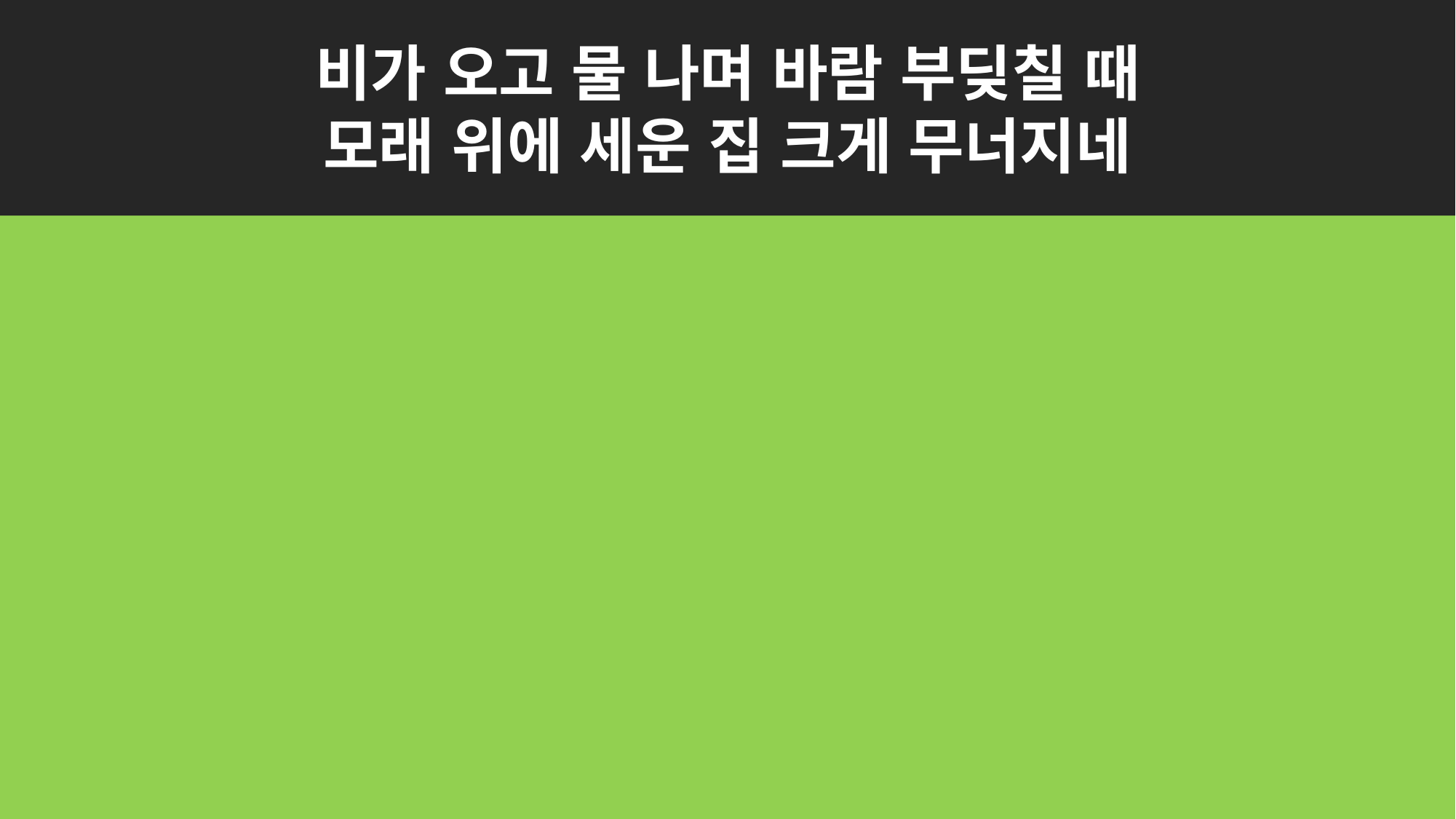

비가 오고 물 나며 바람 부딪칠 때
모래 위에 세운 집 크게 무너지네